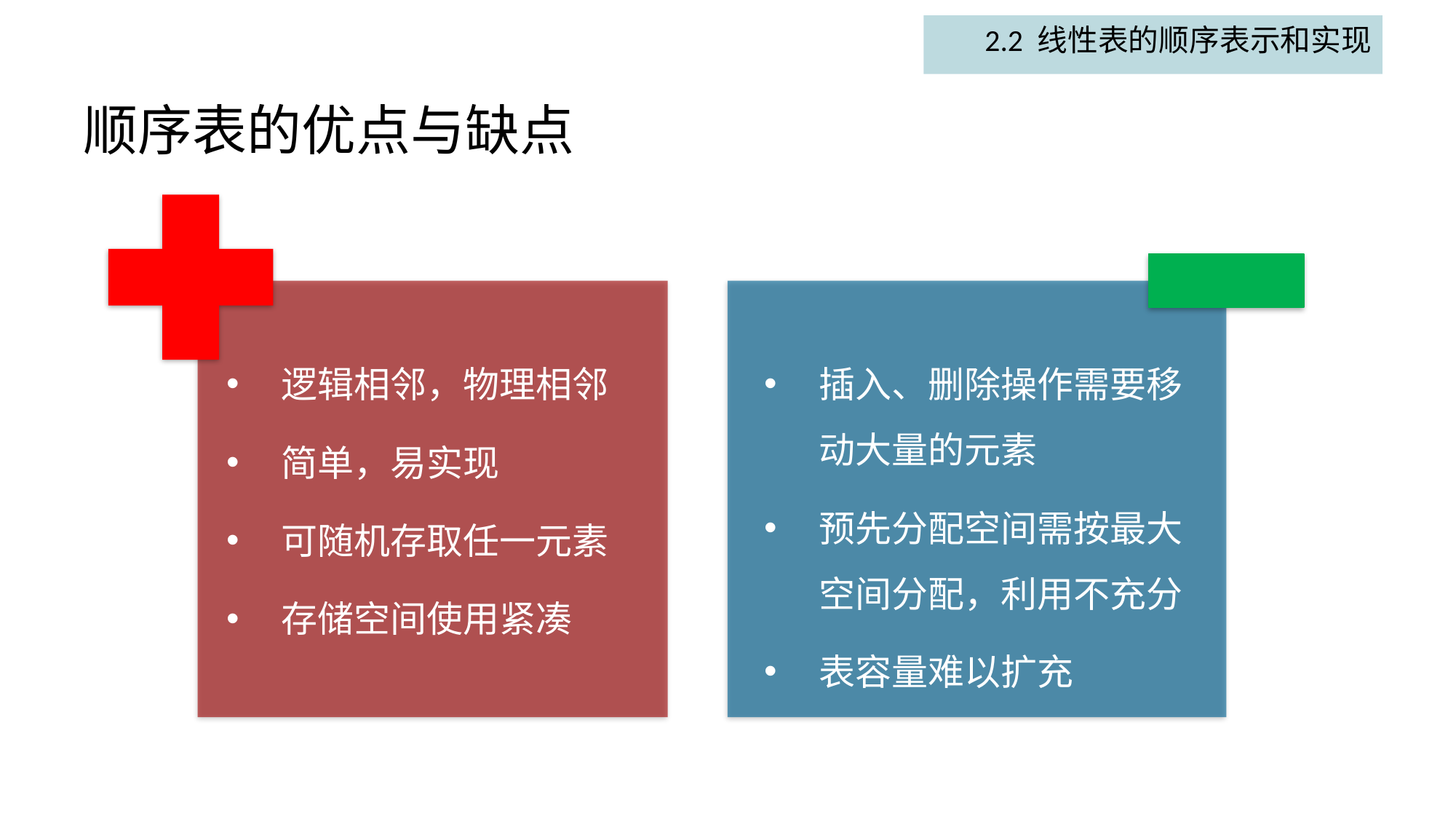

2.2 线性表的顺序表示和实现
# 顺序表的优点与缺点

逻辑相邻，物理相邻
简单，易实现
可随机存取任一元素
存储空间使用紧凑
插入、删除操作需要移动大量的元素
预先分配空间需按最大空间分配，利用不充分
表容量难以扩充